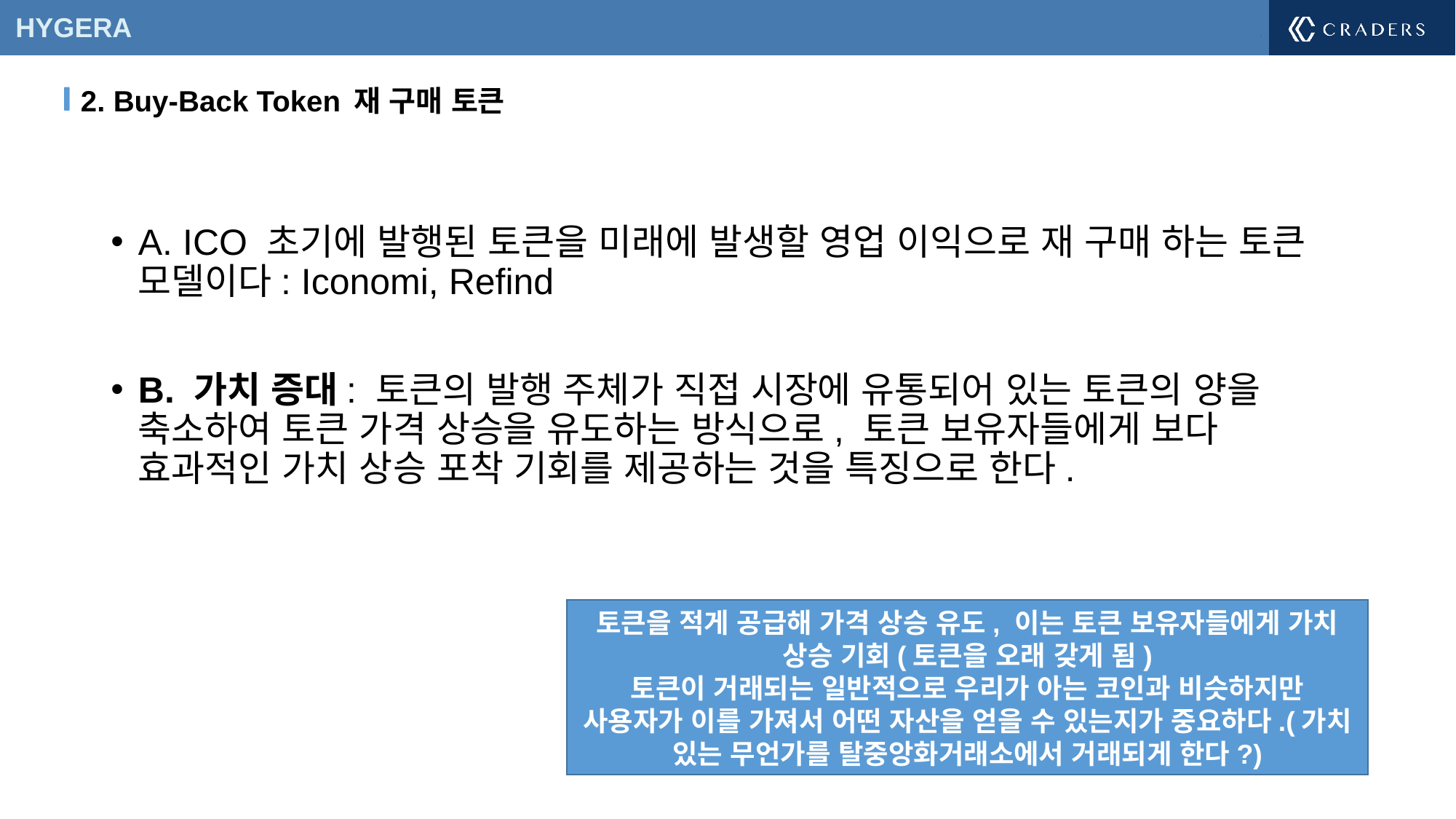

2. Buy-Back Token 재 구매 토큰
A. ICO 초기에 발행된 토큰을 미래에 발생할 영업 이익으로 재 구매 하는 토큰 모델이다: Iconomi, Refind

B. 가치 증대: 토큰의 발행 주체가 직접 시장에 유통되어 있는 토큰의 양을 축소하여 토큰 가격 상승을 유도하는 방식으로, 토큰 보유자들에게 보다 효과적인 가치 상승 포착 기회를 제공하는 것을 특징으로 한다.

토큰을 적게 공급해 가격 상승 유도, 이는 토큰 보유자들에게 가치 상승 기회(토큰을 오래 갖게 됨)
토큰이 거래되는 일반적으로 우리가 아는 코인과 비슷하지만
사용자가 이를 가져서 어떤 자산을 얻을 수 있는지가 중요하다.(가치 있는 무언가를 탈중앙화거래소에서 거래되게 한다?)